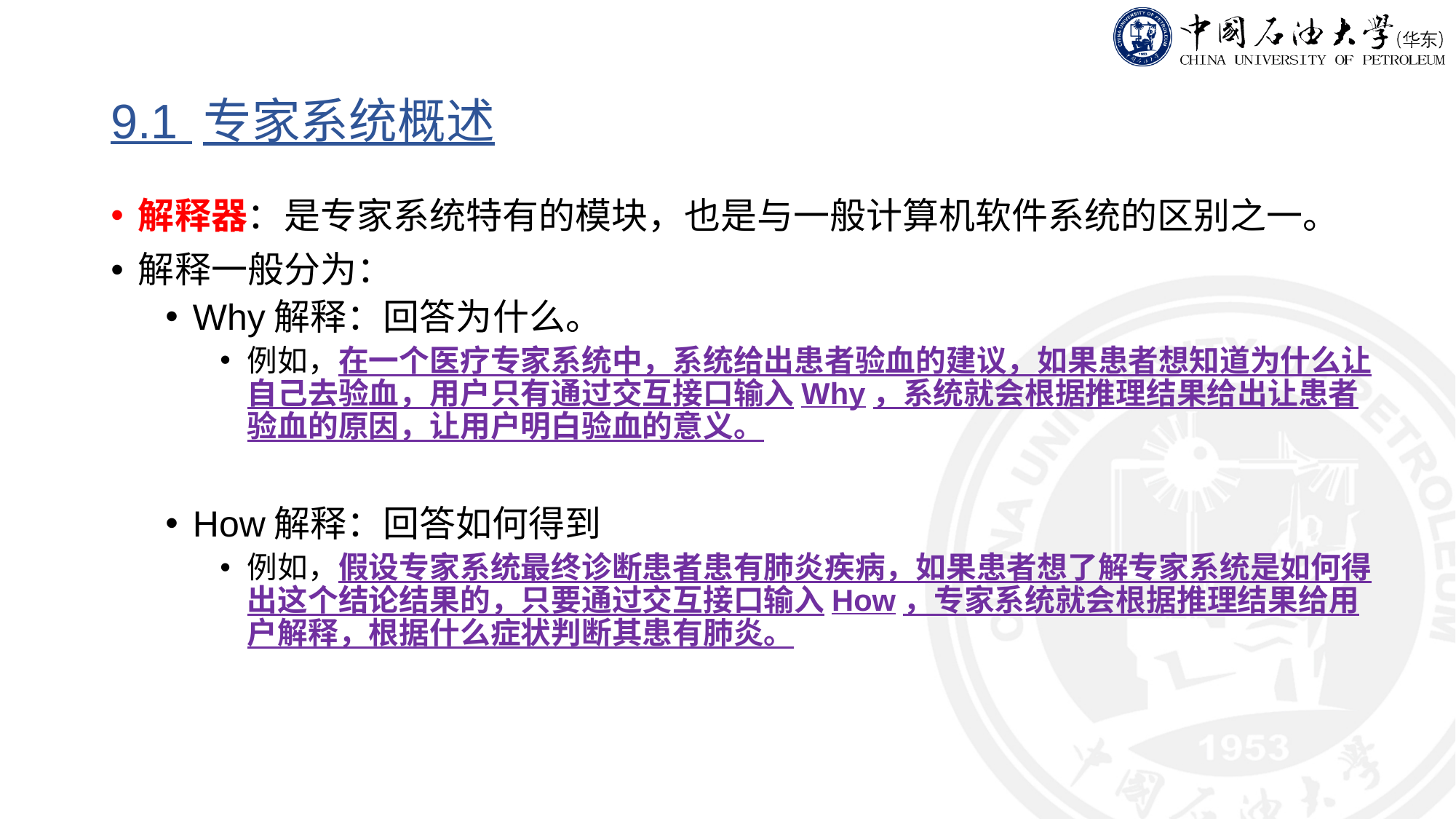

# 9.1 专家系统概述
解释器：是专家系统特有的模块，也是与一般计算机软件系统的区别之一。
解释一般分为：
Why解释：回答为什么。
例如，在一个医疗专家系统中，系统给出患者验血的建议，如果患者想知道为什么让自己去验血，用户只有通过交互接口输入Why，系统就会根据推理结果给出让患者验血的原因，让用户明白验血的意义。

How解释：回答如何得到
例如，假设专家系统最终诊断患者患有肺炎疾病，如果患者想了解专家系统是如何得出这个结论结果的，只要通过交互接口输入How，专家系统就会根据推理结果给用户解释，根据什么症状判断其患有肺炎。